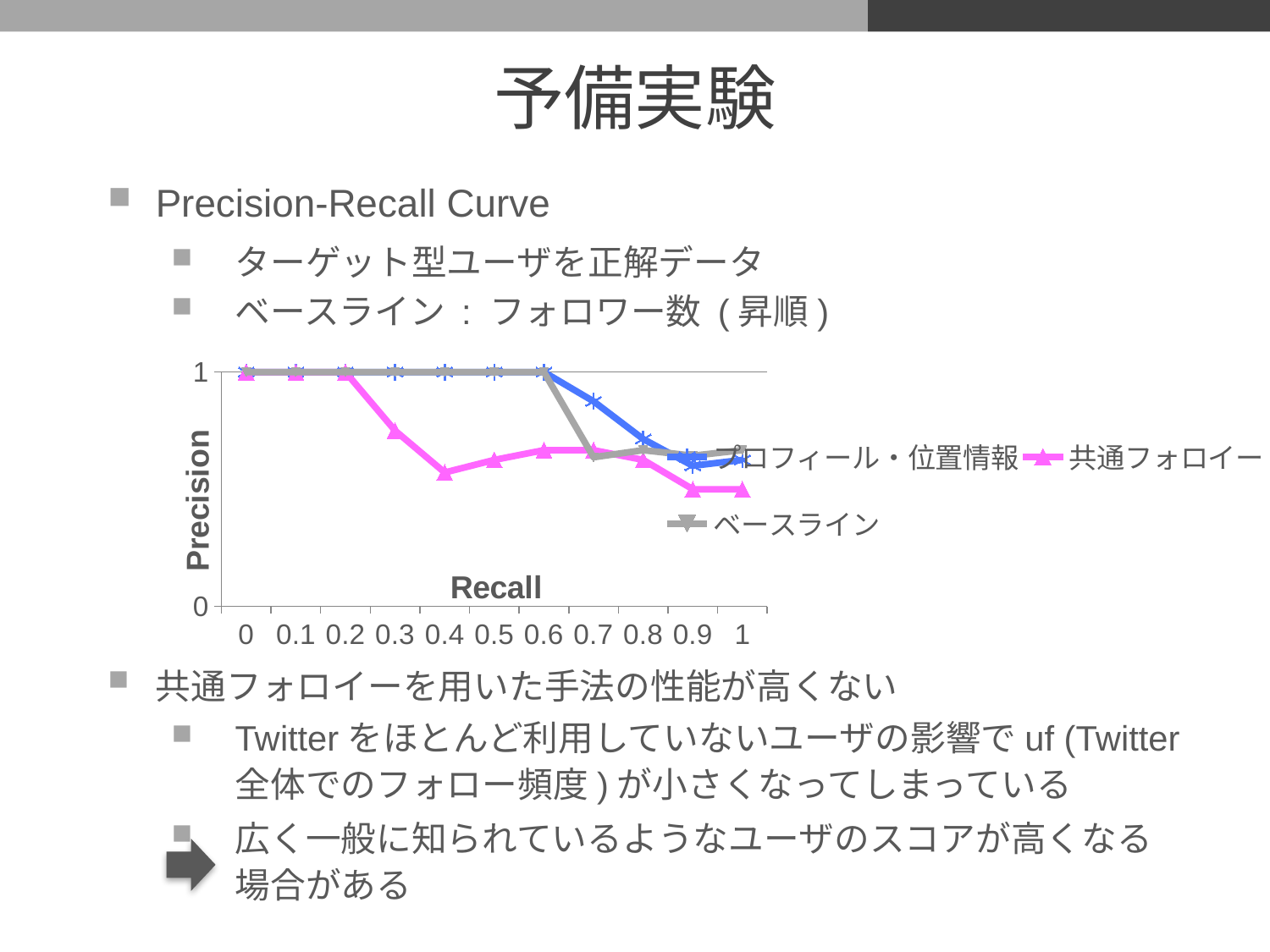

# 予備実験
Precision-Recall Curve
ターゲット型ユーザを正解データ
ベースライン : フォロワー数 (昇順)

共通フォロイーを用いた手法の性能が高くない
Twitterをほとんど利用していないユーザの影響でuf (Twitter全体でのフォロー頻度)が小さくなってしまっている
広く一般に知られているようなユーザのスコアが高くなる場合がある

### Chart

| Category | プロフィール・位置情報 | 共通フォロイー | ベースライン |
|---|---|---|---|
| 0.0 | 1.0 | 1.0 | 1.0 |
| 0.1 | 1.0 | 1.0 | 1.0 |
| 0.2 | 1.0 | 1.0 | 1.0 |
| 0.3 | 1.0 | 0.75 | 1.0 |
| 0.4 | 1.0 | 0.571428571428571 | 1.0 |
| 0.5 | 1.0 | 0.625 | 1.0 |
| 0.6 | 1.0 | 0.666666666666667 | 1.0 |
| 0.7 | 0.875 | 0.666666666666667 | 0.636363636363636 |
| 0.8 | 0.714285714285714 | 0.625 | 0.666666666666667 |
| 0.9 | 0.6 | 0.5 | 0.642857142857143 |
| 1.0 | 0.625 | 0.5 | 0.666666666666667 |